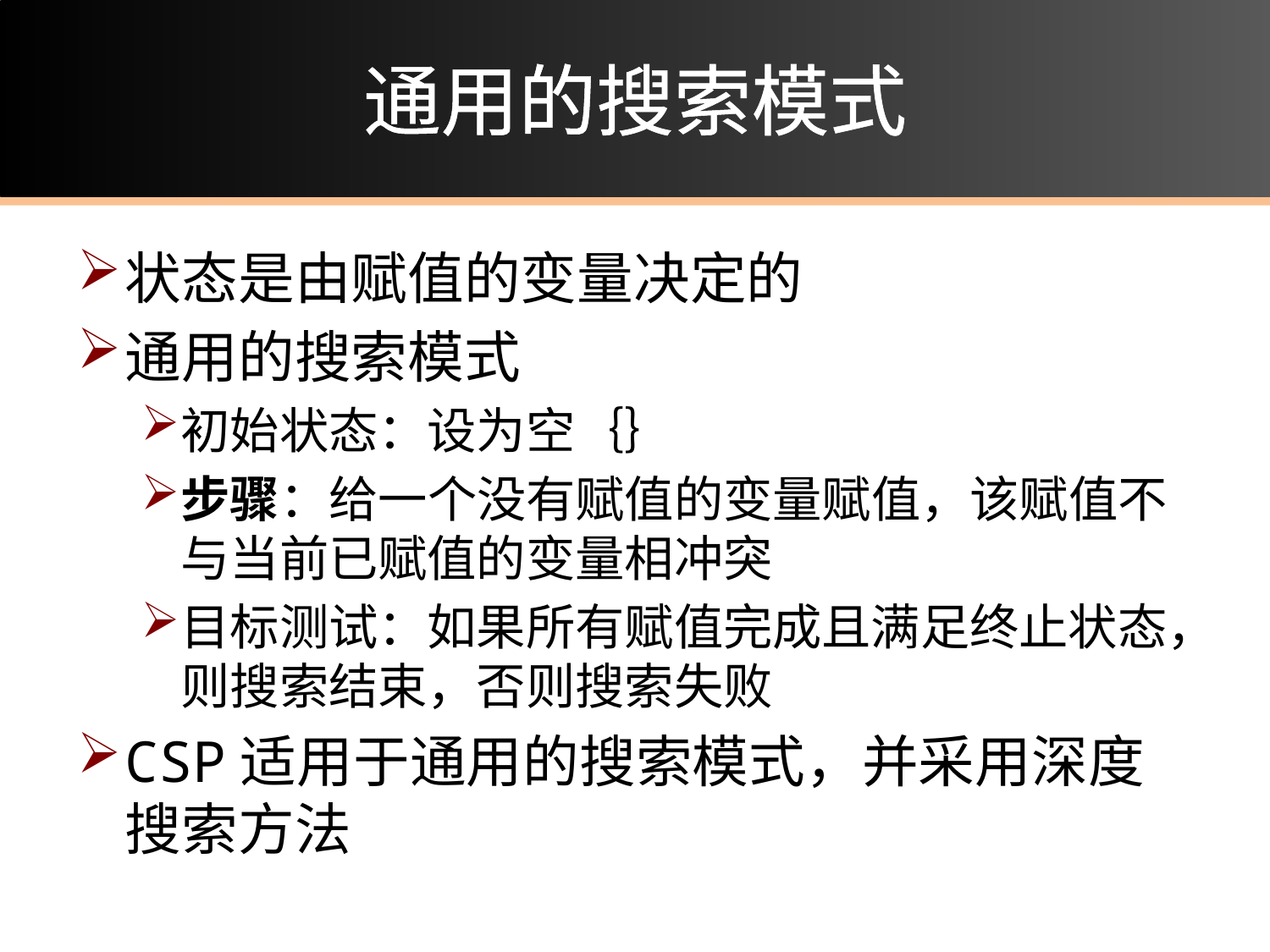

# 通用的搜索模式
状态是由赋值的变量决定的
通用的搜索模式
初始状态：设为空｛｝
步骤：给一个没有赋值的变量赋值，该赋值不与当前已赋值的变量相冲突
目标测试：如果所有赋值完成且满足终止状态，则搜索结束，否则搜索失败
CSP适用于通用的搜索模式，并采用深度搜索方法